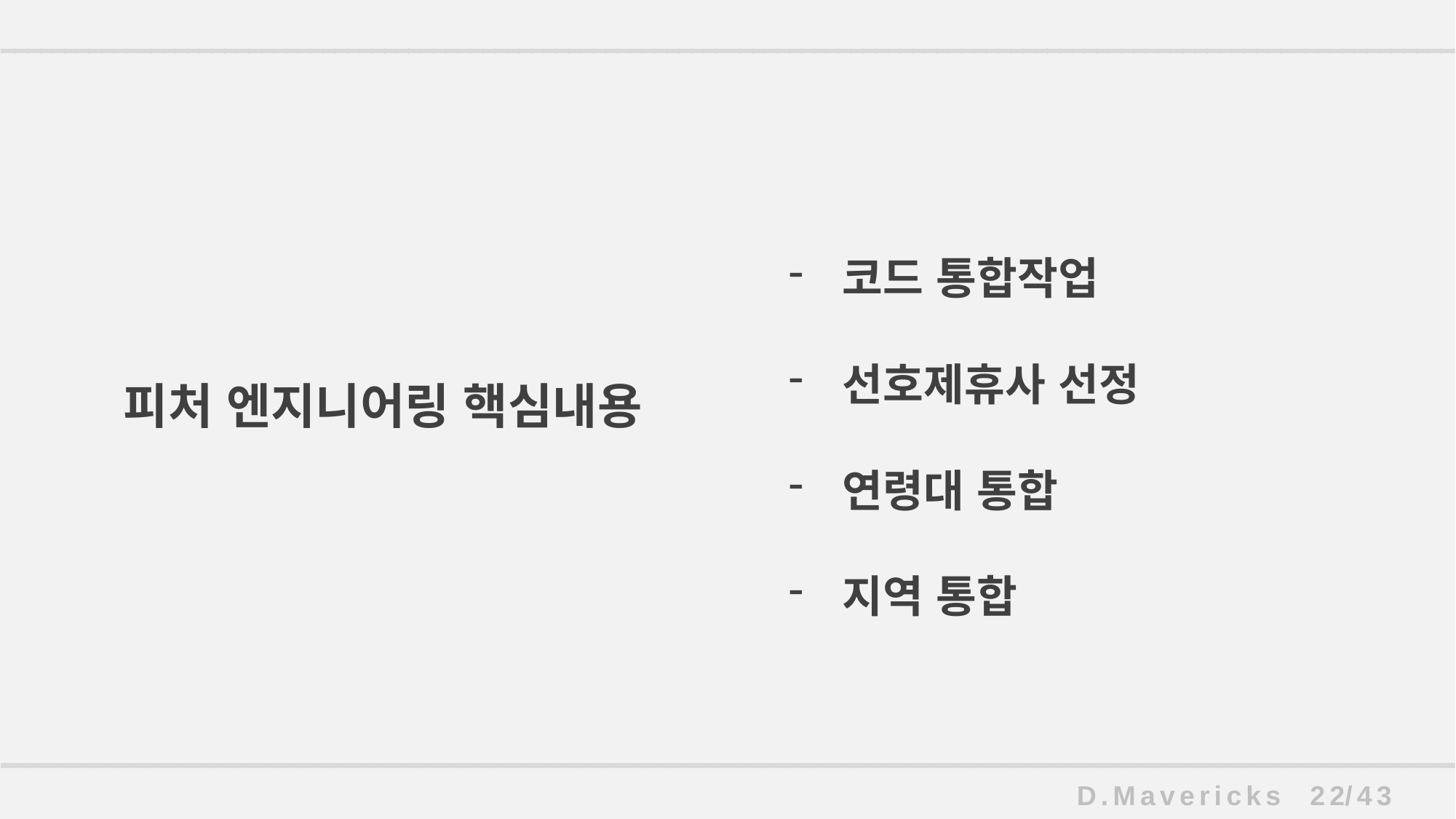

코드 통합작업
선호제휴사 선정
연령대 통합
지역 통합
# 피처 엔지니어링 핵심내용

D.Mavericks  22/43